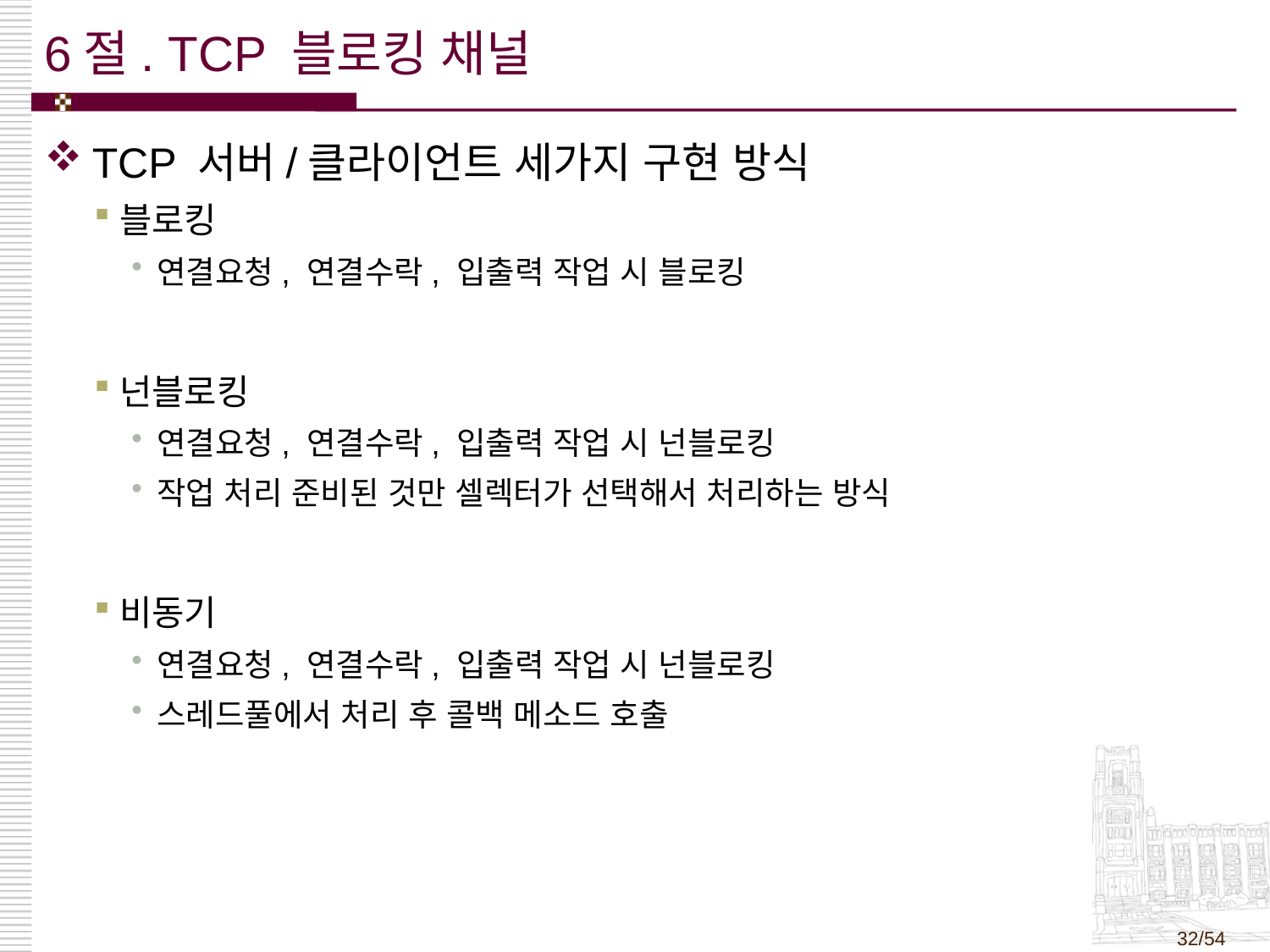

# 6절. TCP 블로킹 채널
TCP 서버/클라이언트 세가지 구현 방식
블로킹
연결요청, 연결수락, 입출력 작업 시 블로킹

넌블로킹
연결요청, 연결수락, 입출력 작업 시 넌블로킹
작업 처리 준비된 것만 셀렉터가 선택해서 처리하는 방식

비동기
연결요청, 연결수락, 입출력 작업 시 넌블로킹
스레드풀에서 처리 후 콜백 메소드 호출